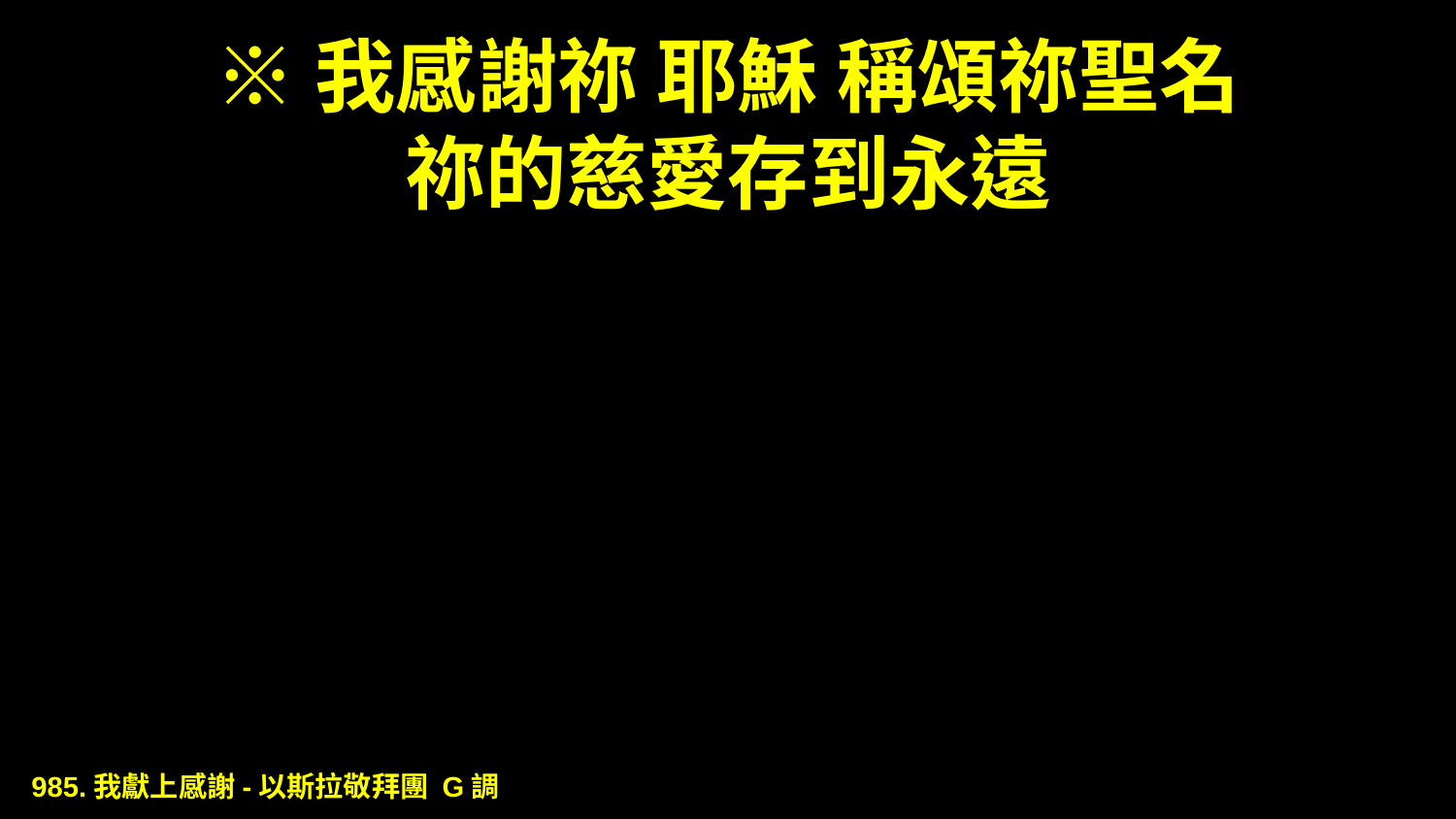

# ※我感謝祢 耶穌 稱頌祢聖名 祢的慈愛存到永遠
985.我獻上感謝-以斯拉敬拜團 G調